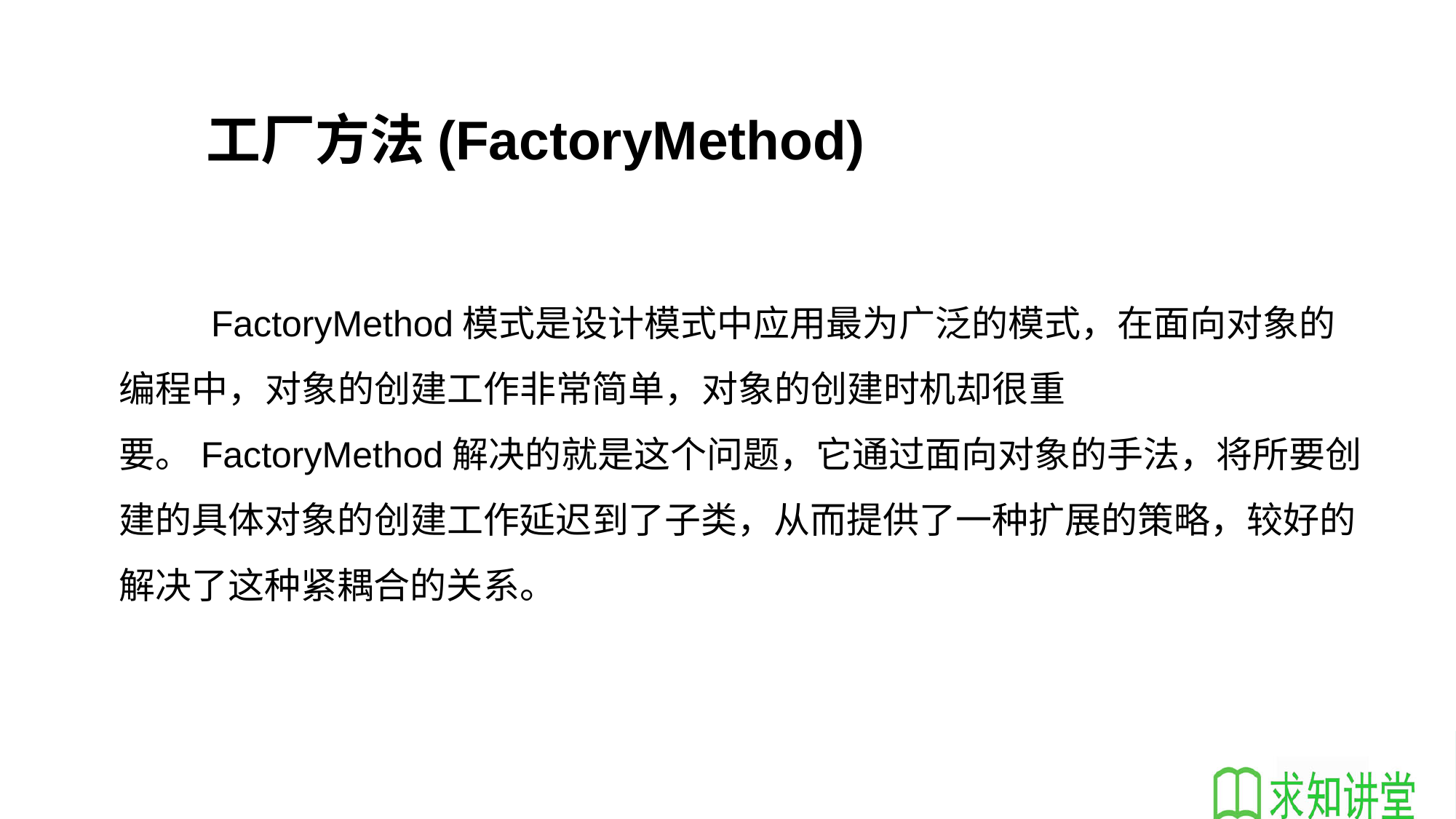

工厂方法(FactoryMethod)

         FactoryMethod模式是设计模式中应用最为广泛的模式，在面向对象的编程中，对象的创建工作非常简单，对象的创建时机却很重要。FactoryMethod解决的就是这个问题，它通过面向对象的手法，将所要创建的具体对象的创建工作延迟到了子类，从而提供了一种扩展的策略，较好的解决了这种紧耦合的关系。